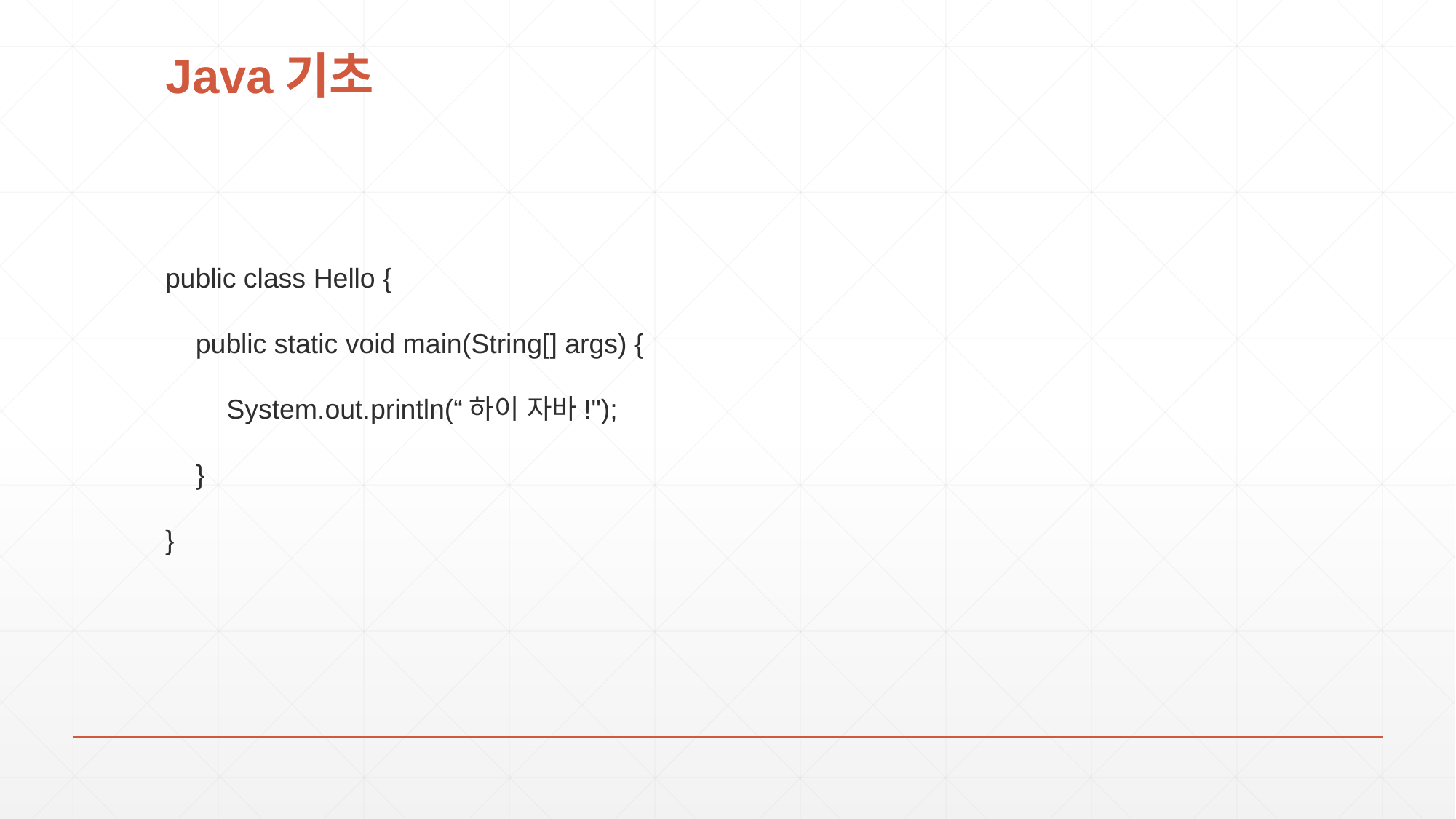

# Java기초
public class Hello {
    public static void main(String[] args) {
        System.out.println(“하이 자바!");
    }
}